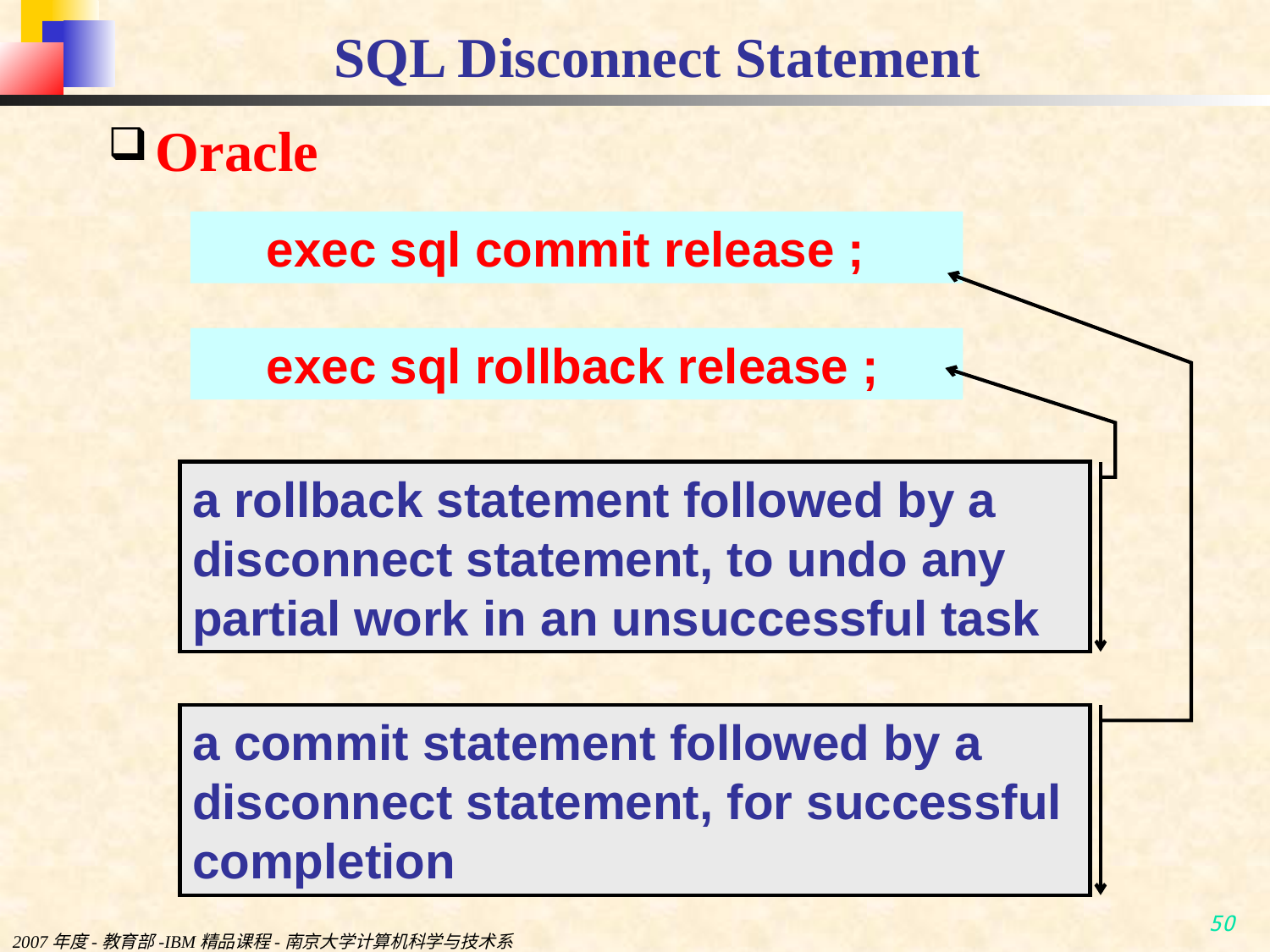

# SQL Disconnect Statement
Oracle
exec sql commit release ;
exec sql rollback release ;
a rollback statement followed by a disconnect statement, to undo any partial work in an unsuccessful task
a commit statement followed by a disconnect statement, for successful completion
50
2007年度-教育部-IBM精品课程-南京大学计算机科学与技术系